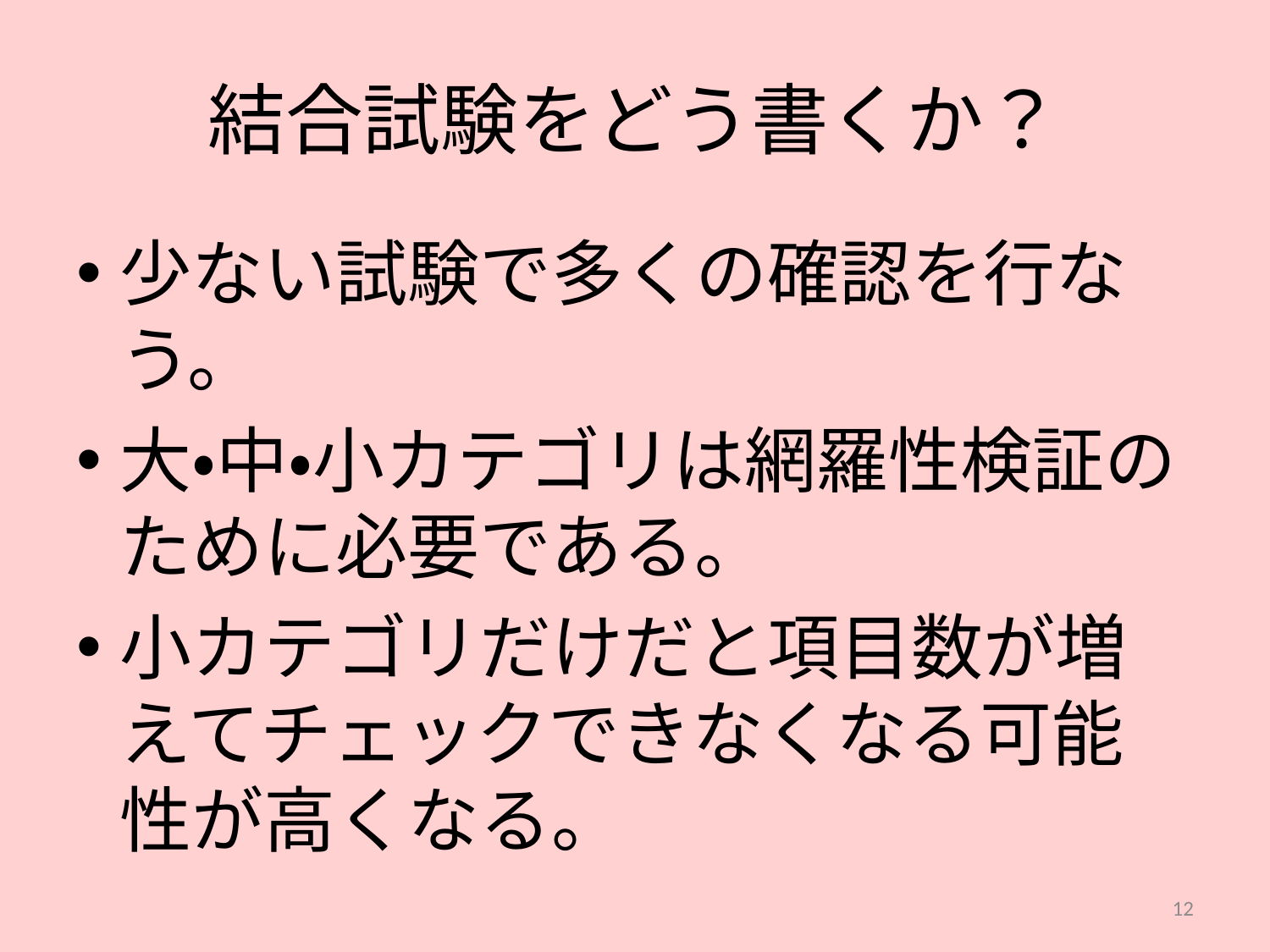

# 結合試験をどう書くか？
少ない試験で多くの確認を行なう。
大・中・小カテゴリは網羅性検証のために必要である。
小カテゴリだけだと項目数が増えてチェックできなくなる可能性が高くなる。
12